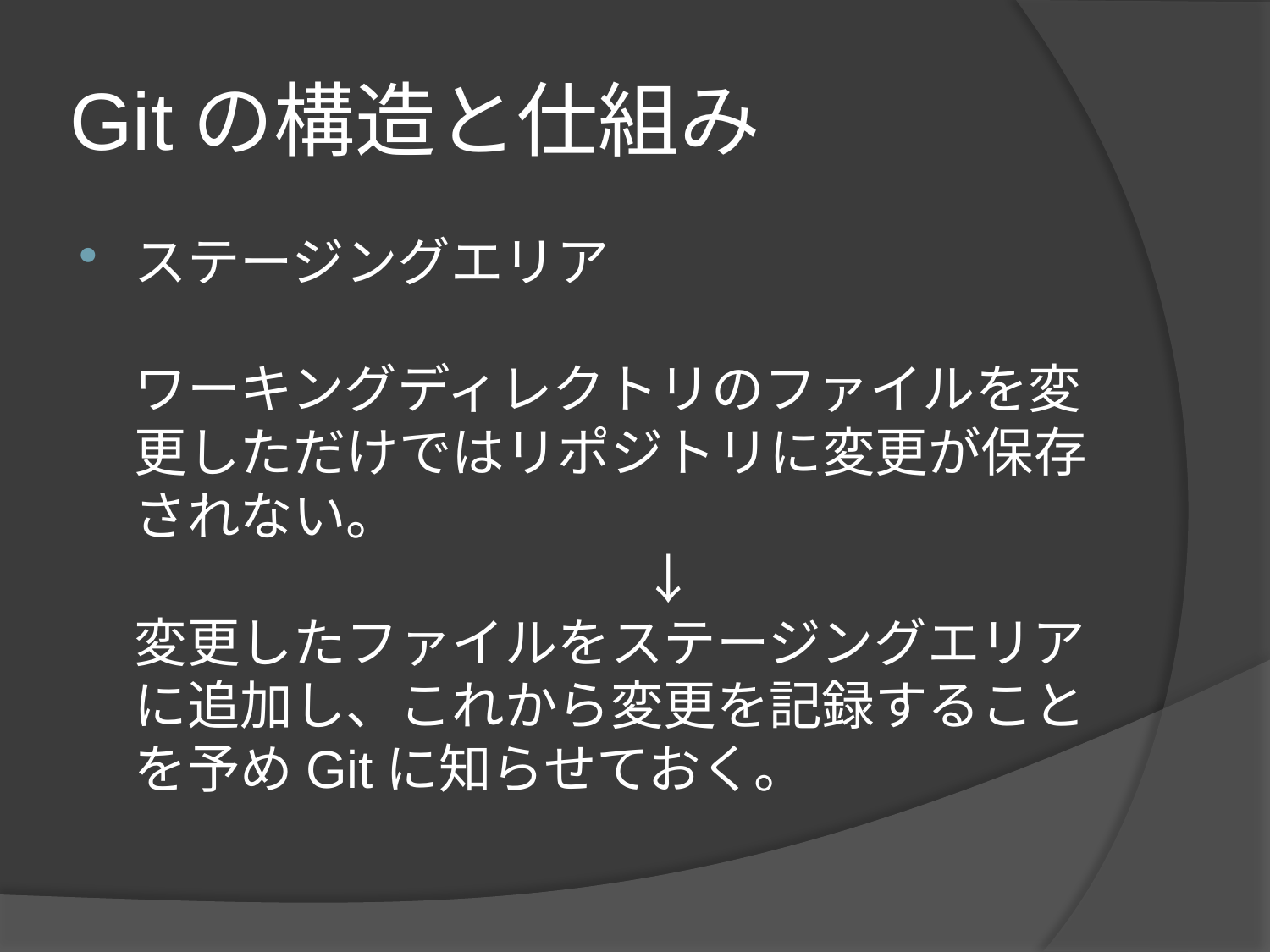

# Gitの構造と仕組み
ステージングエリア
ワーキングディレクトリのファイルを変更しただけではリポジトリに変更が保存されない。
				↓
変更したファイルをステージングエリアに追加し、これから変更を記録することを予めGitに知らせておく。